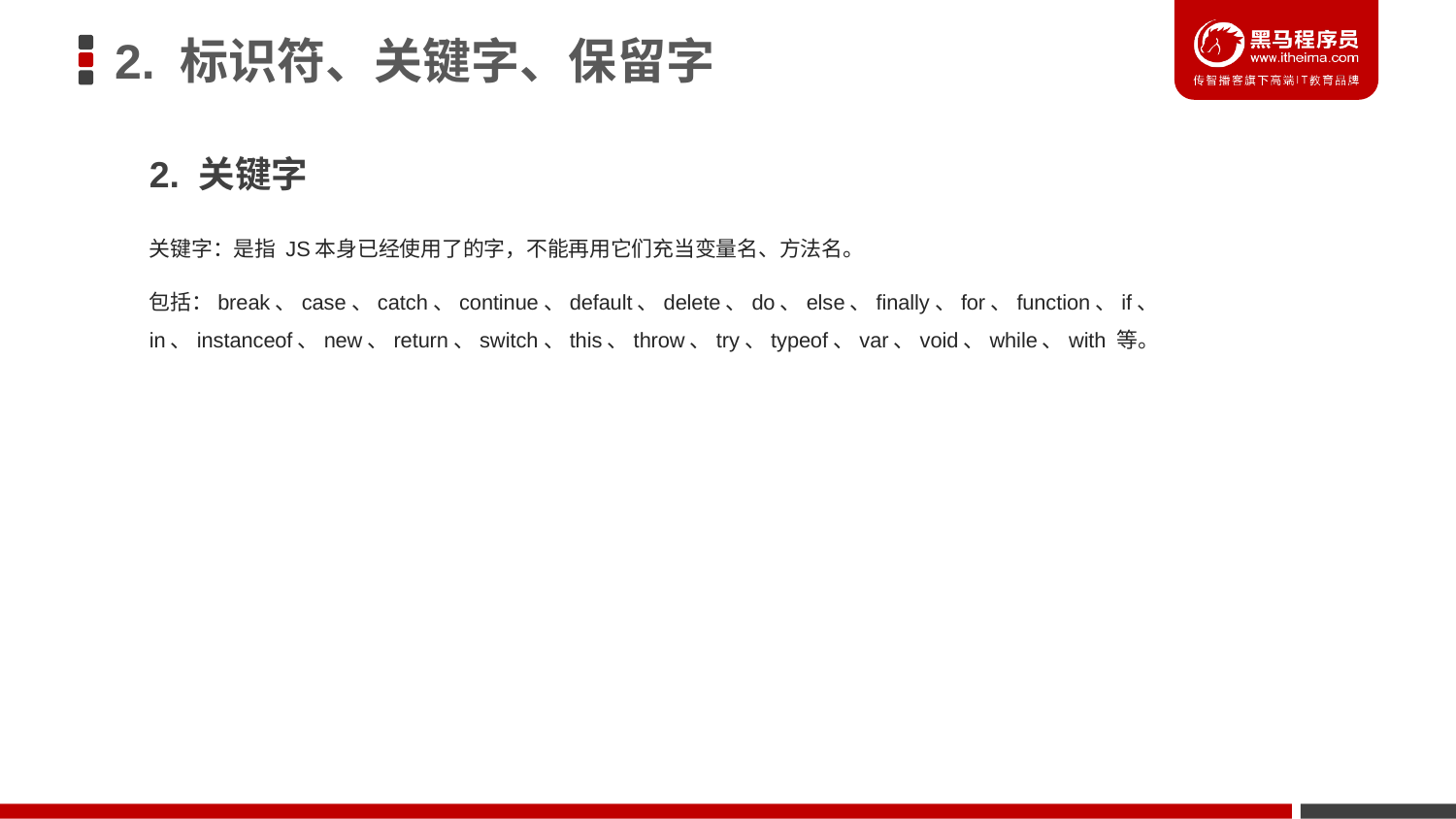

# 2. 标识符、关键字、保留字
2. 关键字
关键字：是指 JS本身已经使用了的字，不能再用它们充当变量名、方法名。
包括：break、case、catch、continue、default、delete、do、else、finally、for、function、if、in、instanceof、new、return、switch、this、throw、try、typeof、var、void、while、with 等。